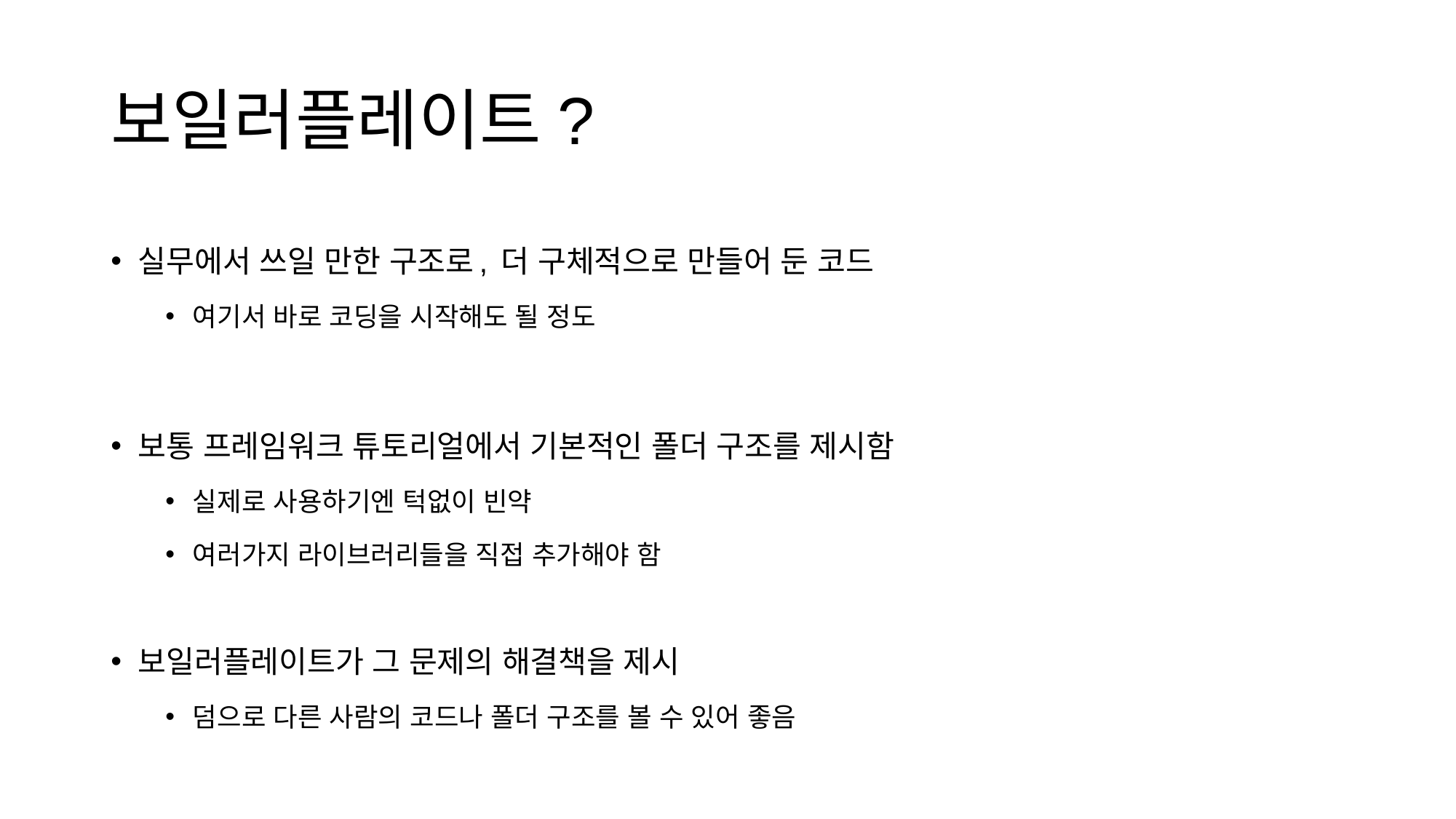

# 보일러플레이트?
실무에서 쓰일 만한 구조로, 더 구체적으로 만들어 둔 코드
여기서 바로 코딩을 시작해도 될 정도

보통 프레임워크 튜토리얼에서 기본적인 폴더 구조를 제시함
실제로 사용하기엔 턱없이 빈약
여러가지 라이브러리들을 직접 추가해야 함

보일러플레이트가 그 문제의 해결책을 제시
덤으로 다른 사람의 코드나 폴더 구조를 볼 수 있어 좋음